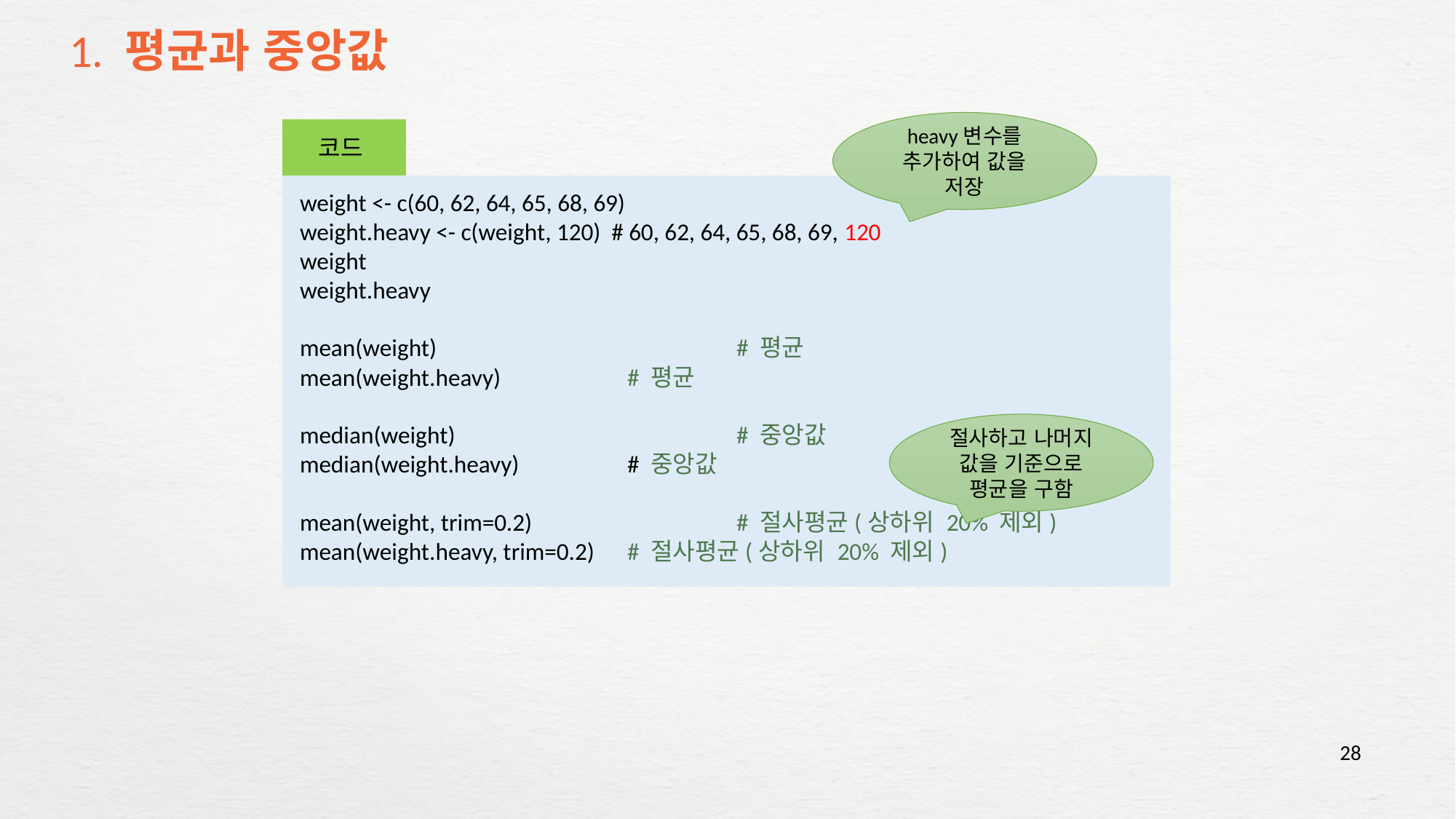

# 1. 평균과 중앙값
heavy변수를 추가하여 값을 저장

코드

weight <- c(60, 62, 64, 65, 68, 69)
weight.heavy <- c(weight, 120)  # 60, 62, 64, 65, 68, 69, 120
weight
weight.heavy

mean(weight) 			# 평균
mean(weight.heavy) 		# 평균

median(weight) 			# 중앙값
median(weight.heavy) 	# 중앙값

mean(weight, trim=0.2) 		# 절사평균(상하위 20% 제외)
mean(weight.heavy, trim=0.2) 	# 절사평균(상하위 20% 제외)
절사하고 나머지 값을 기준으로 평균을 구함
28